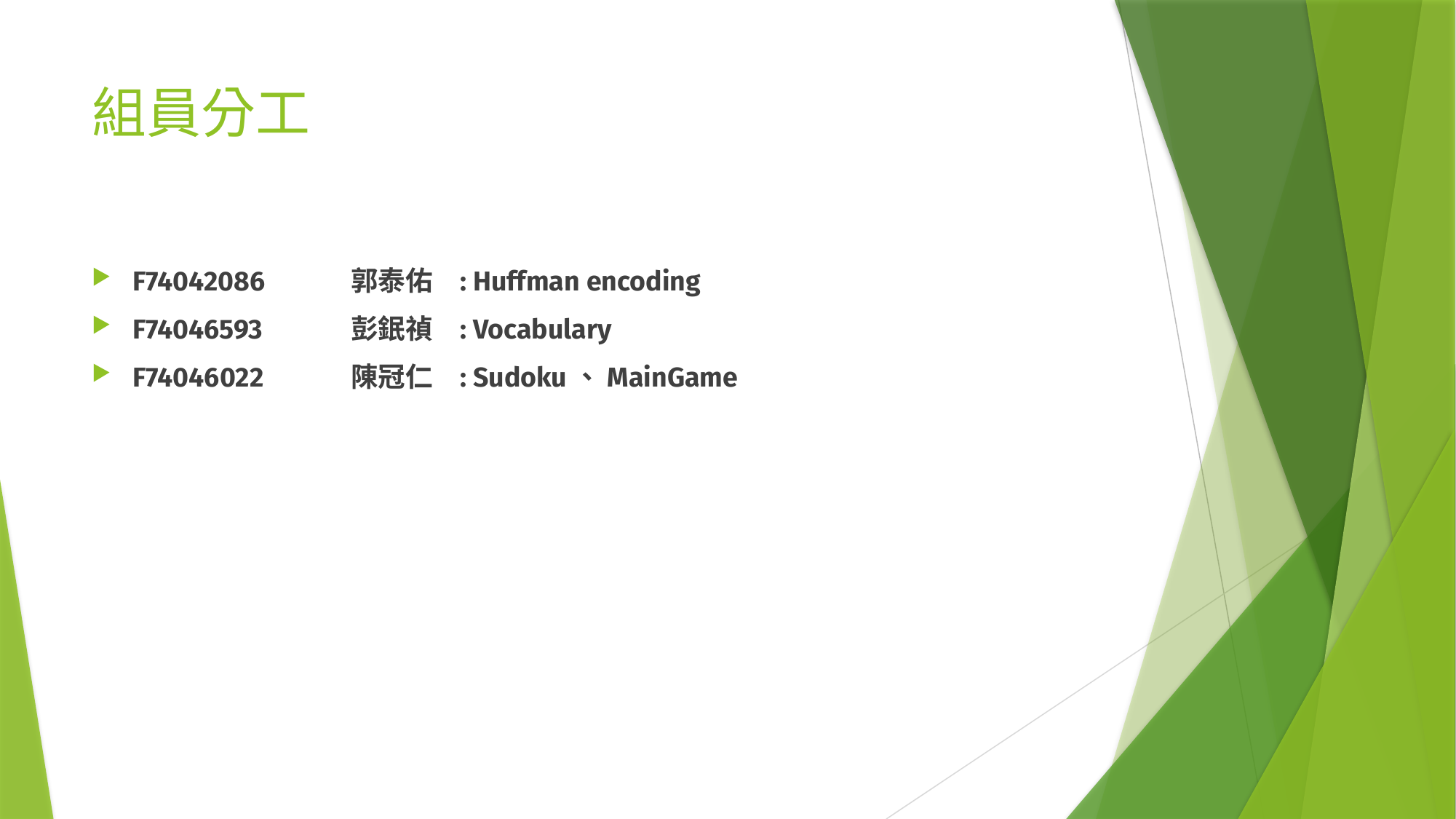

# 組員分工
F74042086	郭泰佑	: Huffman encoding
F74046593	彭鈱禎	: Vocabulary
F74046022	陳冠仁	: Sudoku、MainGame